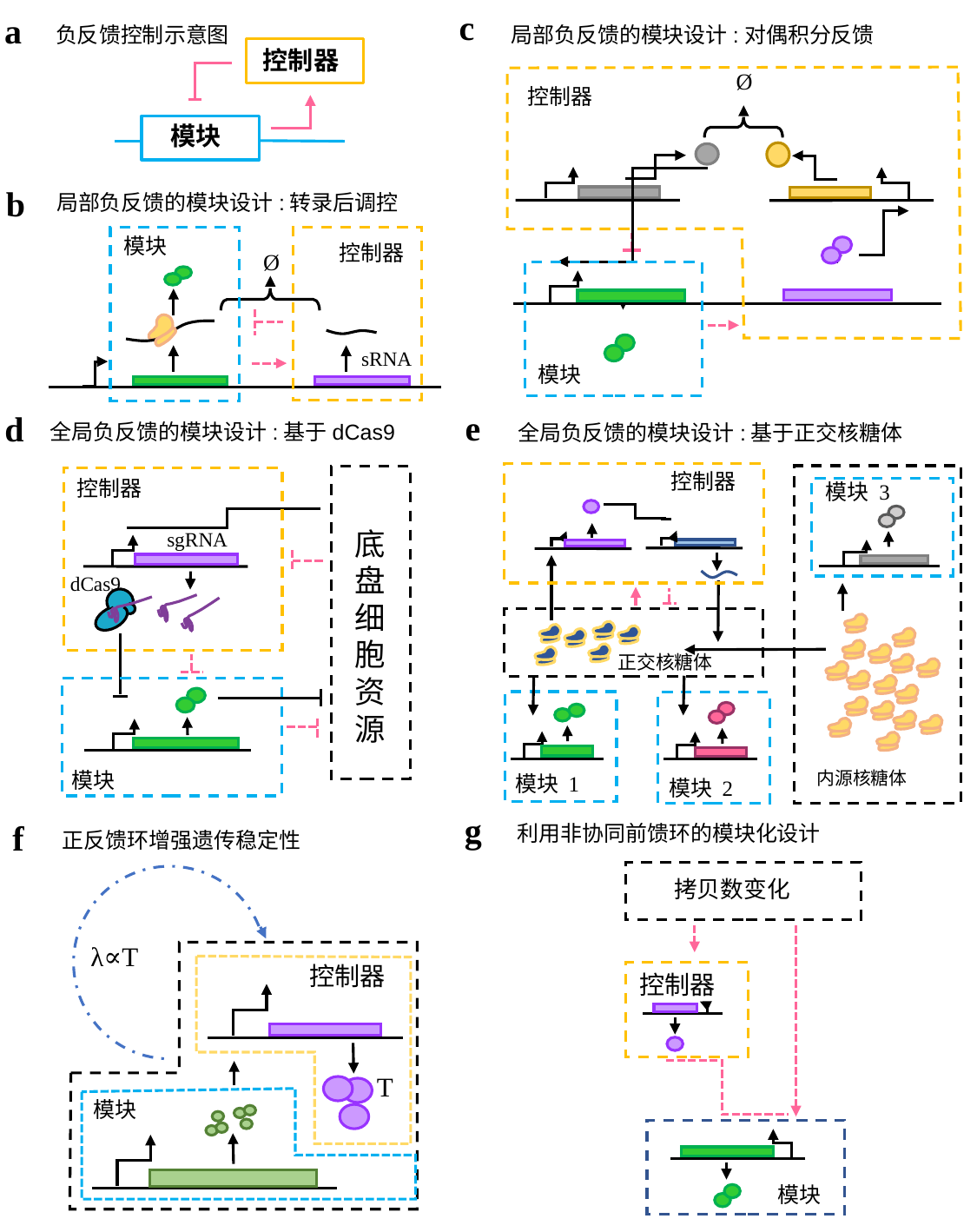

c
a
局部负反馈的模块设计:对偶积分反馈
负反馈控制示意图
控制器

Ø

控制器

模块
模块

b
局部负反馈的模块设计:转录后调控
模块

Ø

控制器

sRNA

e
d
全局负反馈的模块设计:基于dCas9
全局负反馈的模块设计:基于正交核糖体
控制器

模块 3

正交核糖体

内源核糖体
模块 1
模块 2

底盘细胞资源

控制器

sgRNA
dCas9
模块
g
f
利用非协同前馈环的模块化设计
正反馈环增强遗传稳定性

拷贝数变化

控制器

模块

λ∝T

T

控制器

模块